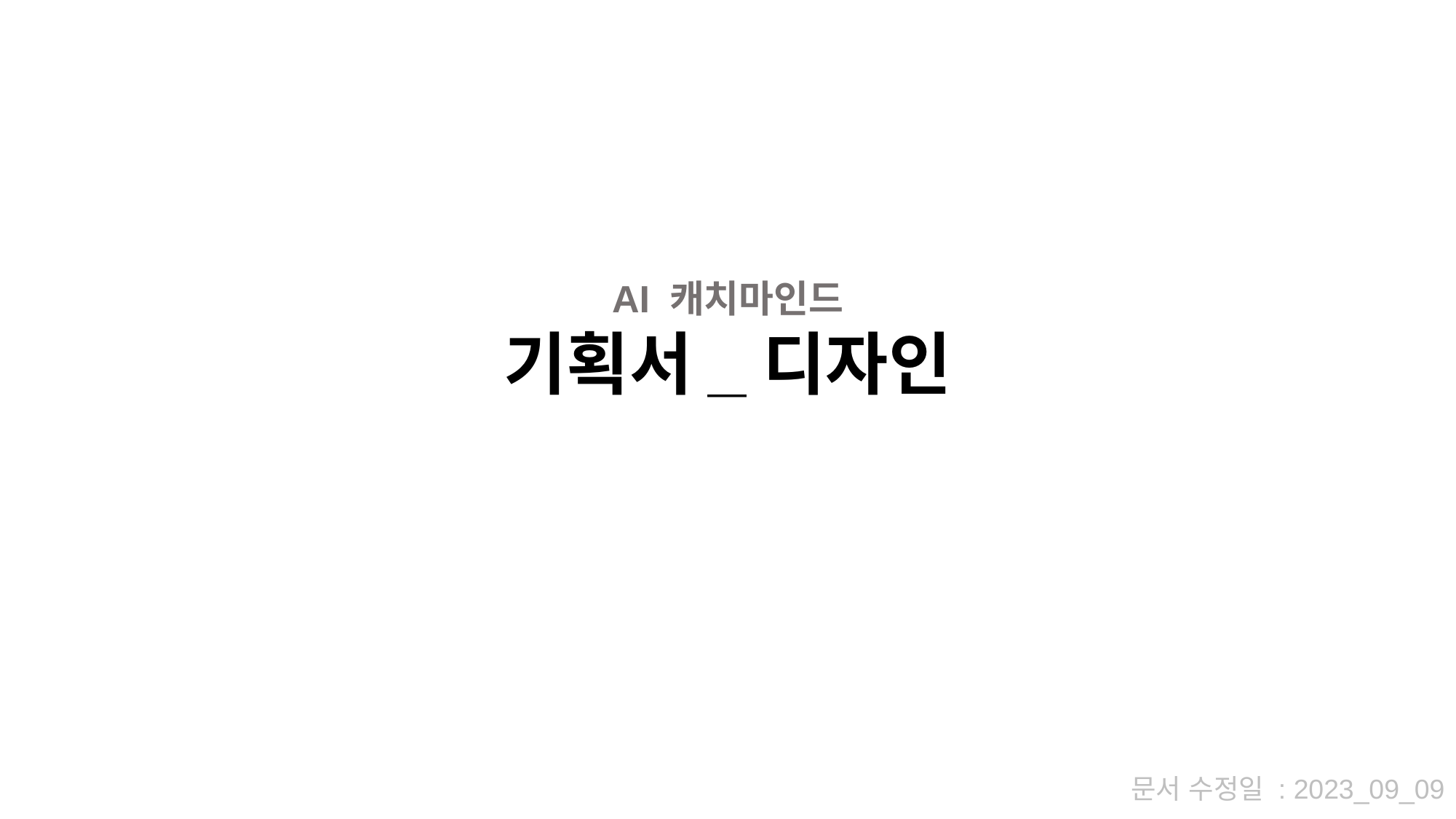

AI 캐치마인드
기획서_디자인
문서 수정일 : 2023_09_09